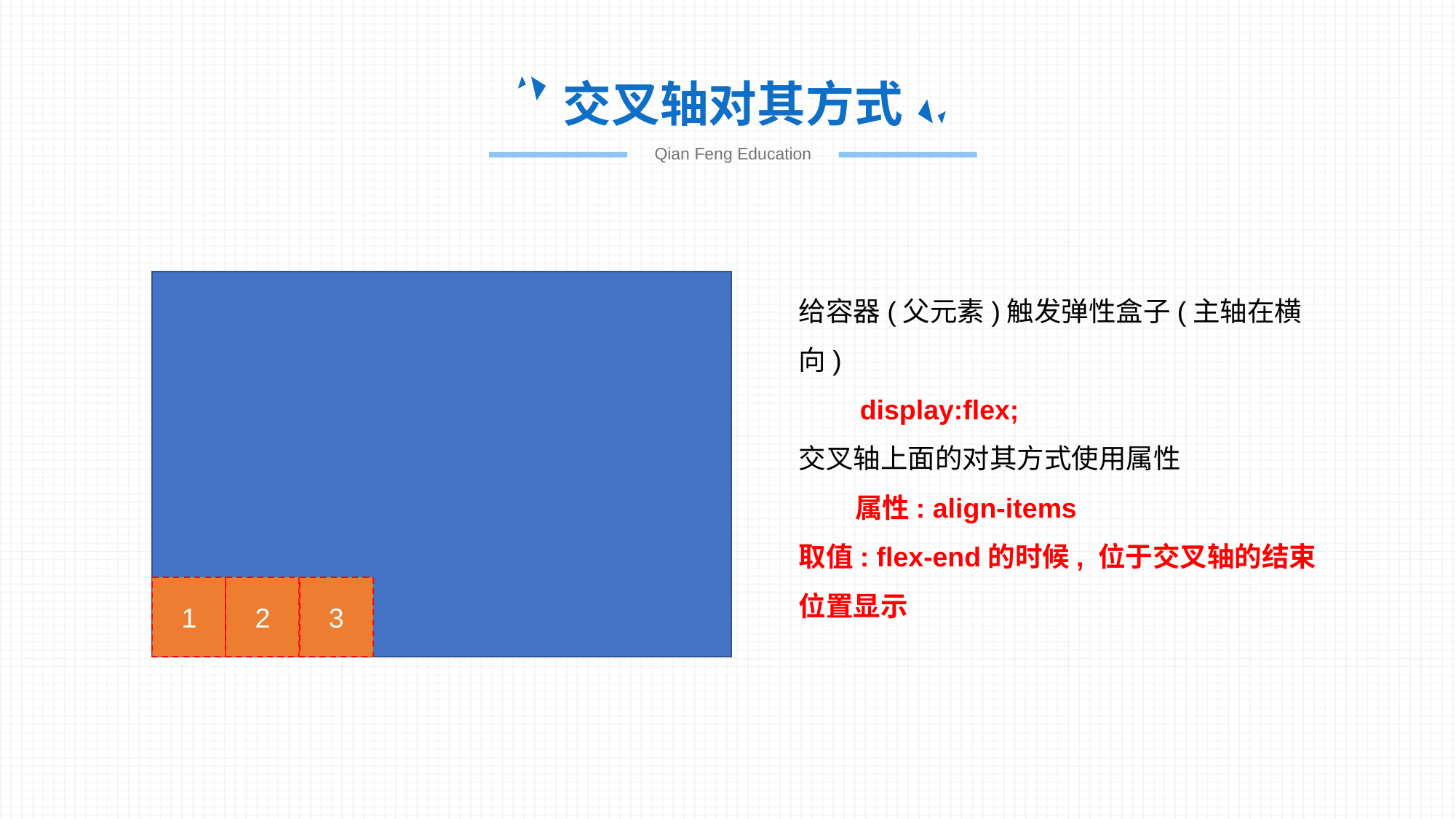

交叉轴对其方式

Qian Feng Education

给容器(父元素)触发弹性盒子(主轴在横向)
        display:flex;
交叉轴上面的对其方式使用属性
        属性: align-items
取值: flex-end的时候, 位于交叉轴的结束位置显示
1
2
3